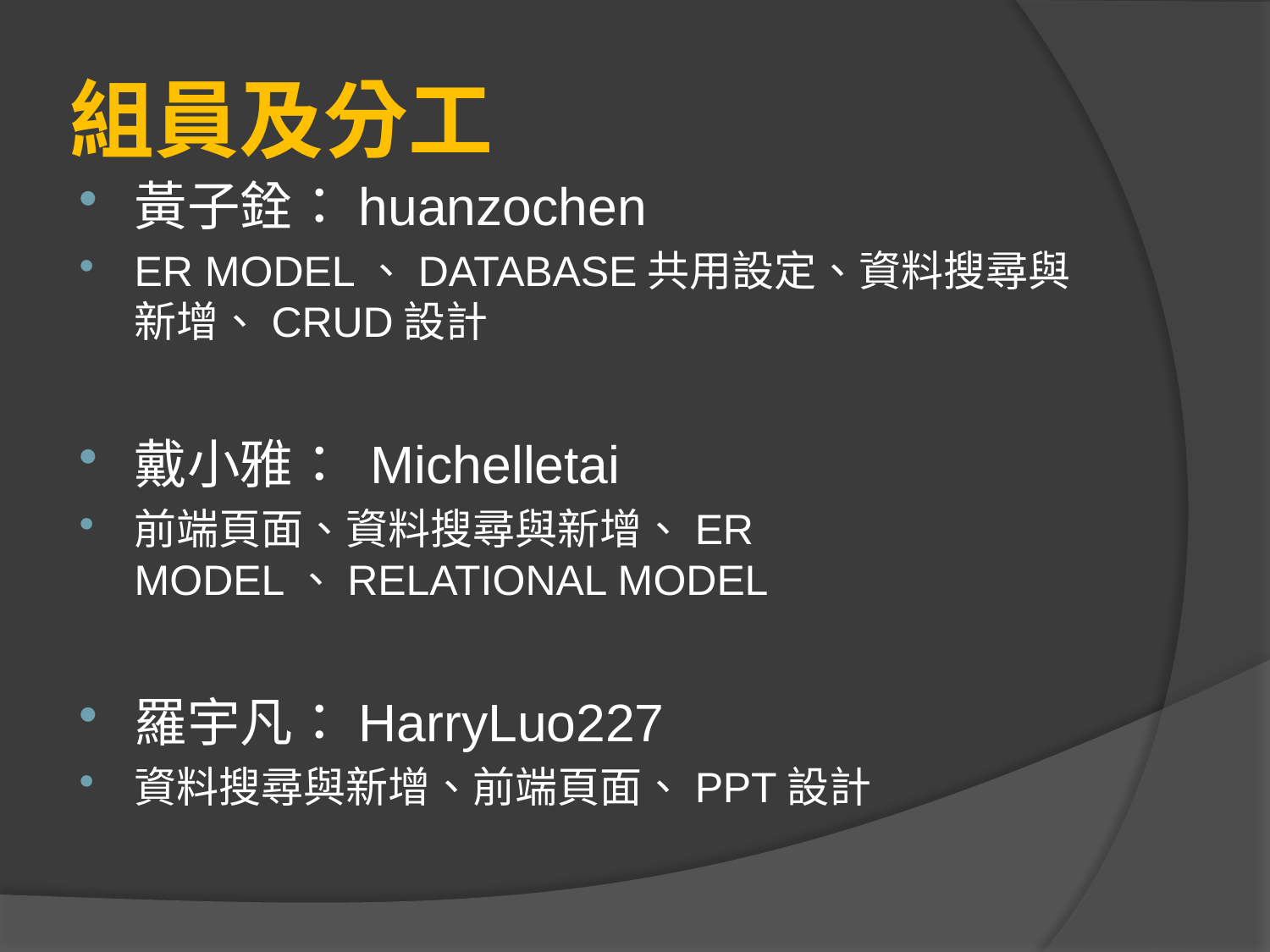

# 組員及分工
黃子銓：huanzochen
ER MODEL、DATABASE共用設定、資料搜尋與新增、CRUD設計

戴小雅： Michelletai
前端頁面、資料搜尋與新增、ER MODEL、RELATIONAL MODEL

羅宇凡：HarryLuo227
資料搜尋與新增、前端頁面、PPT設計